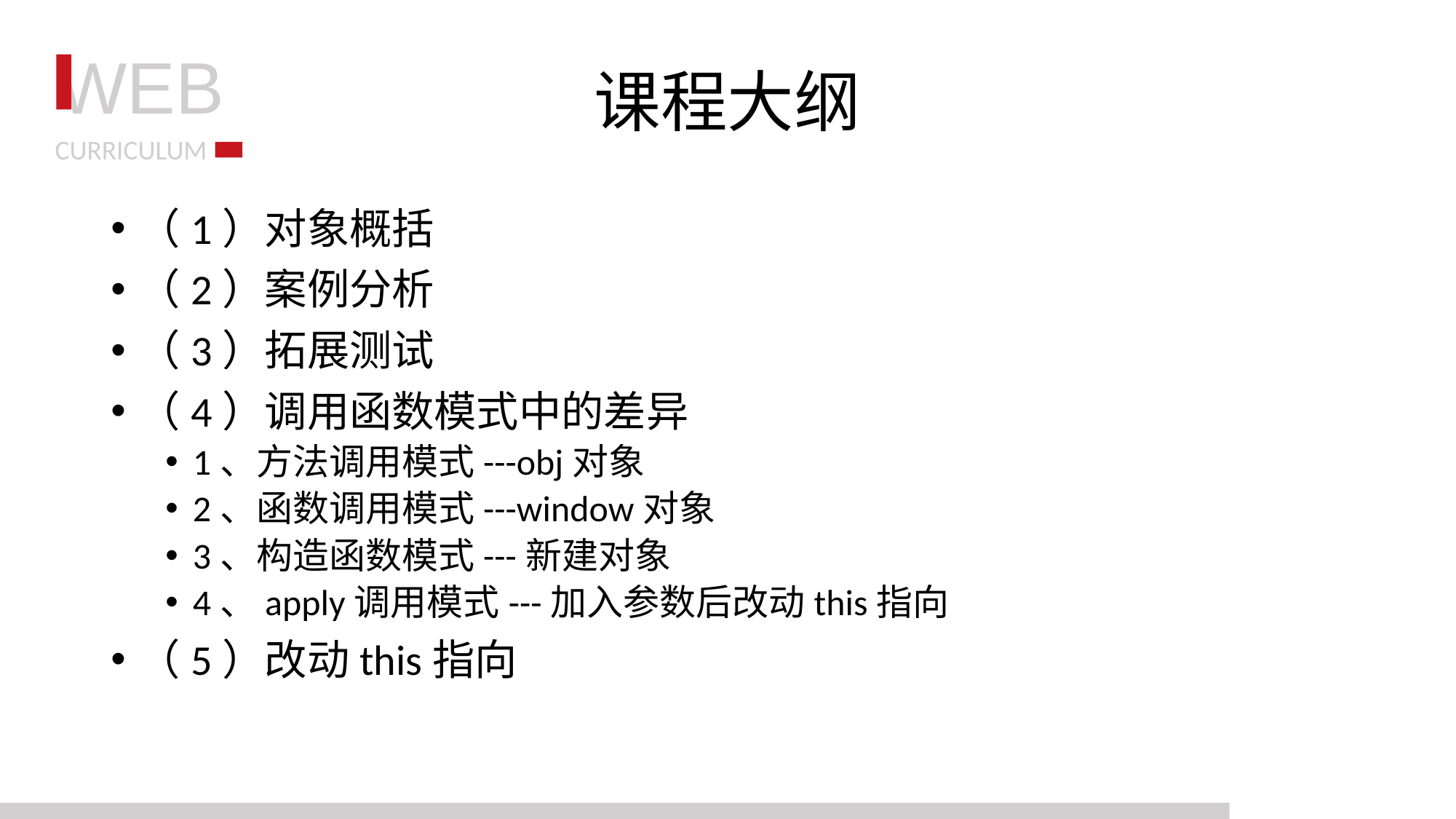

# 课程大纲
（1）对象概括
（2）案例分析
（3）拓展测试
（4）调用函数模式中的差异
1、方法调用模式---obj对象
2、函数调用模式---window对象
3、构造函数模式---新建对象
4、apply调用模式---加入参数后改动this指向
（5）改动this指向